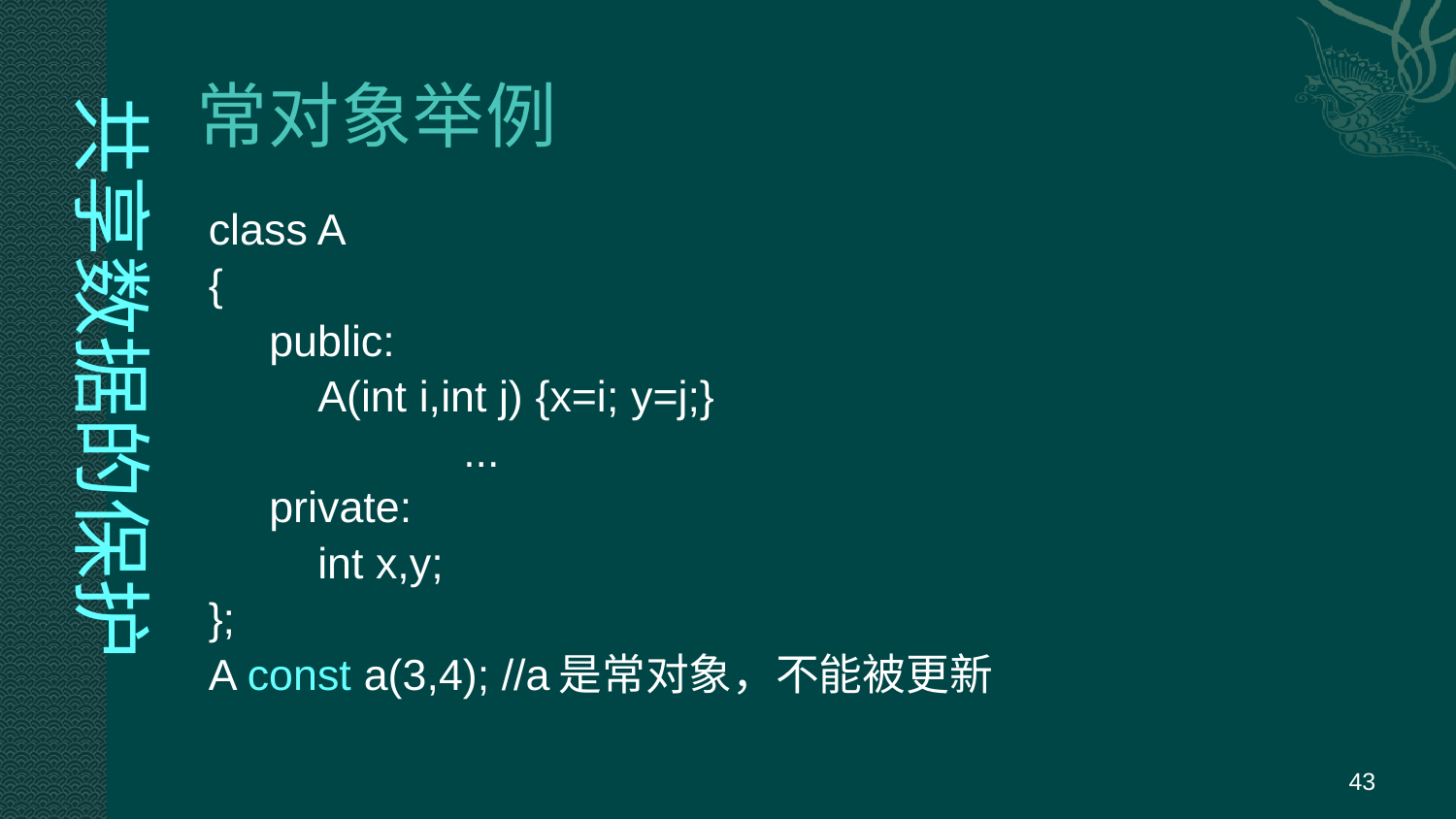

共享数据的保护
# 常对象举例
class A
{
     public:
         A(int i,int j) {x=i; y=j;}
                     ...
     private:
         int x,y;
};
A const a(3,4); //a是常对象，不能被更新
43